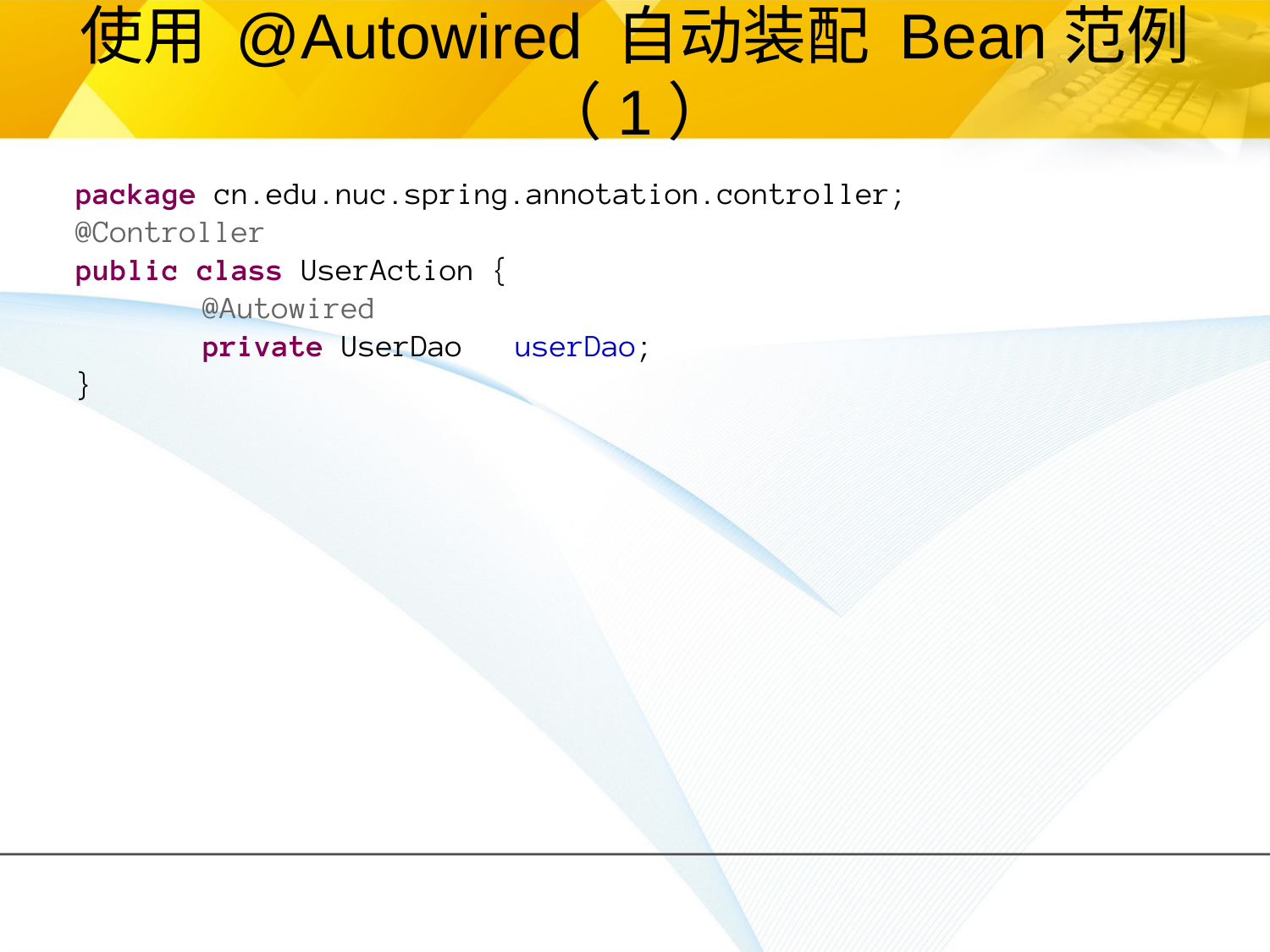

# 使用 @Autowired 自动装配 Bean范例（1）
package cn.edu.nuc.spring.annotation.controller;
@Controller
public class UserAction {
	@Autowired
	private UserDao   userDao;
}